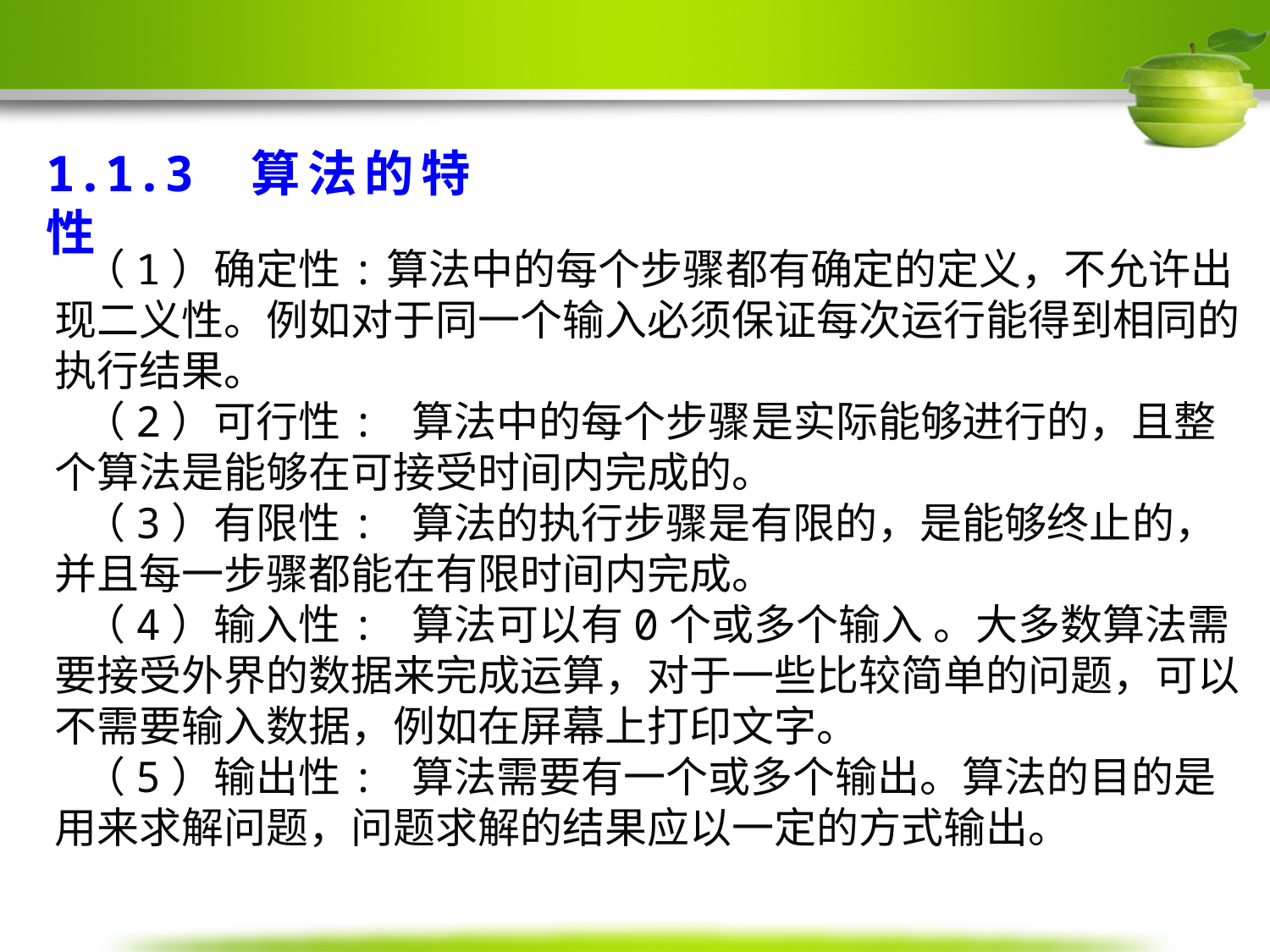

1.1.3 算法的特性
  （1）确定性:算法中的每个步骤都有确定的定义，不允许出现二义性。例如对于同一个输入必须保证每次运行能得到相同的执行结果。
  （2）可行性: 算法中的每个步骤是实际能够进行的，且整个算法是能够在可接受时间内完成的。
  （3）有限性: 算法的执行步骤是有限的，是能够终止的，并且每一步骤都能在有限时间内完成。
  （4）输入性: 算法可以有0个或多个输入 。大多数算法需要接受外界的数据来完成运算，对于一些比较简单的问题，可以不需要输入数据，例如在屏幕上打印文字。
  （5）输出性: 算法需要有一个或多个输出。算法的目的是用来求解问题，问题求解的结果应以一定的方式输出。